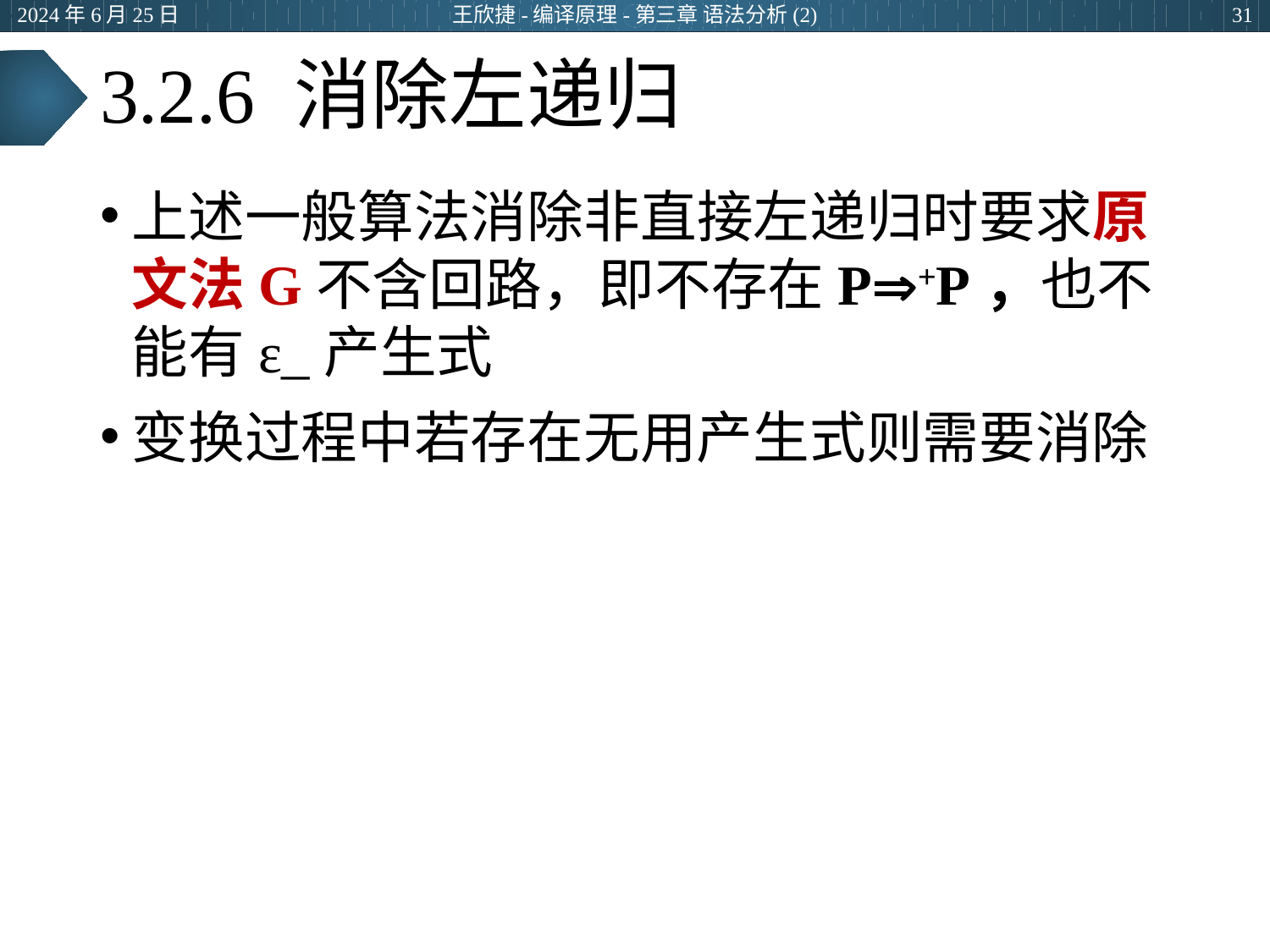

2024年6月25日
王欣捷-编译原理-第三章 语法分析(2)
31
# 3.2.6 消除左递归
上述一般算法消除非直接左递归时要求原文法G不含回路，即不存在P⇒+P，也不能有ε_产生式
变换过程中若存在无用产生式则需要消除